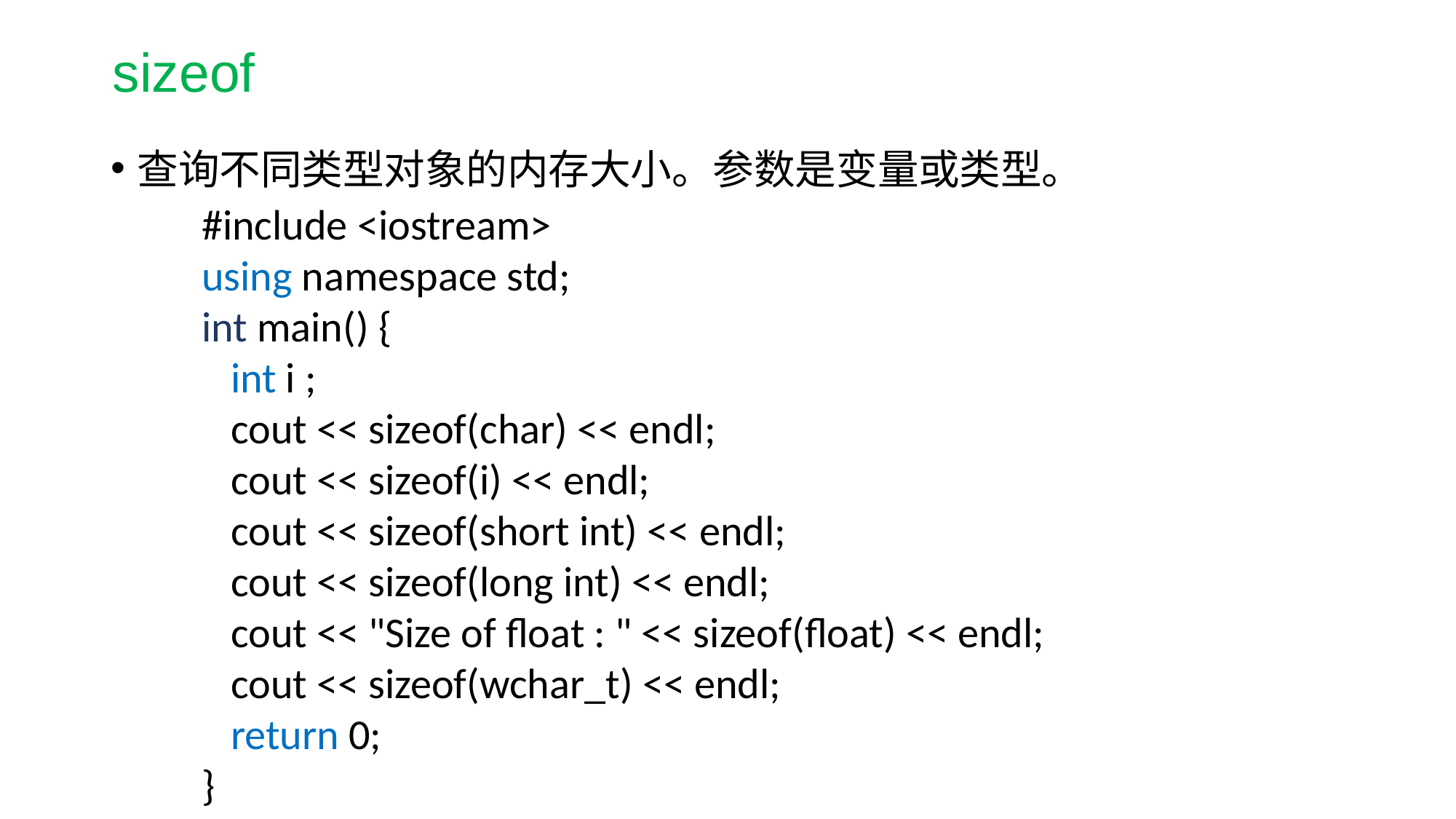

# sizeof
查询不同类型对象的内存大小。参数是变量或类型。
#include <iostream>
using namespace std;
int main() {
   int i ;
   cout << sizeof(char) << endl;
   cout << sizeof(i) << endl;
   cout << sizeof(short int) << endl;
   cout << sizeof(long int) << endl;
   cout << "Size of float : " << sizeof(float) << endl;
   cout << sizeof(wchar_t) << endl;
   return 0;
}